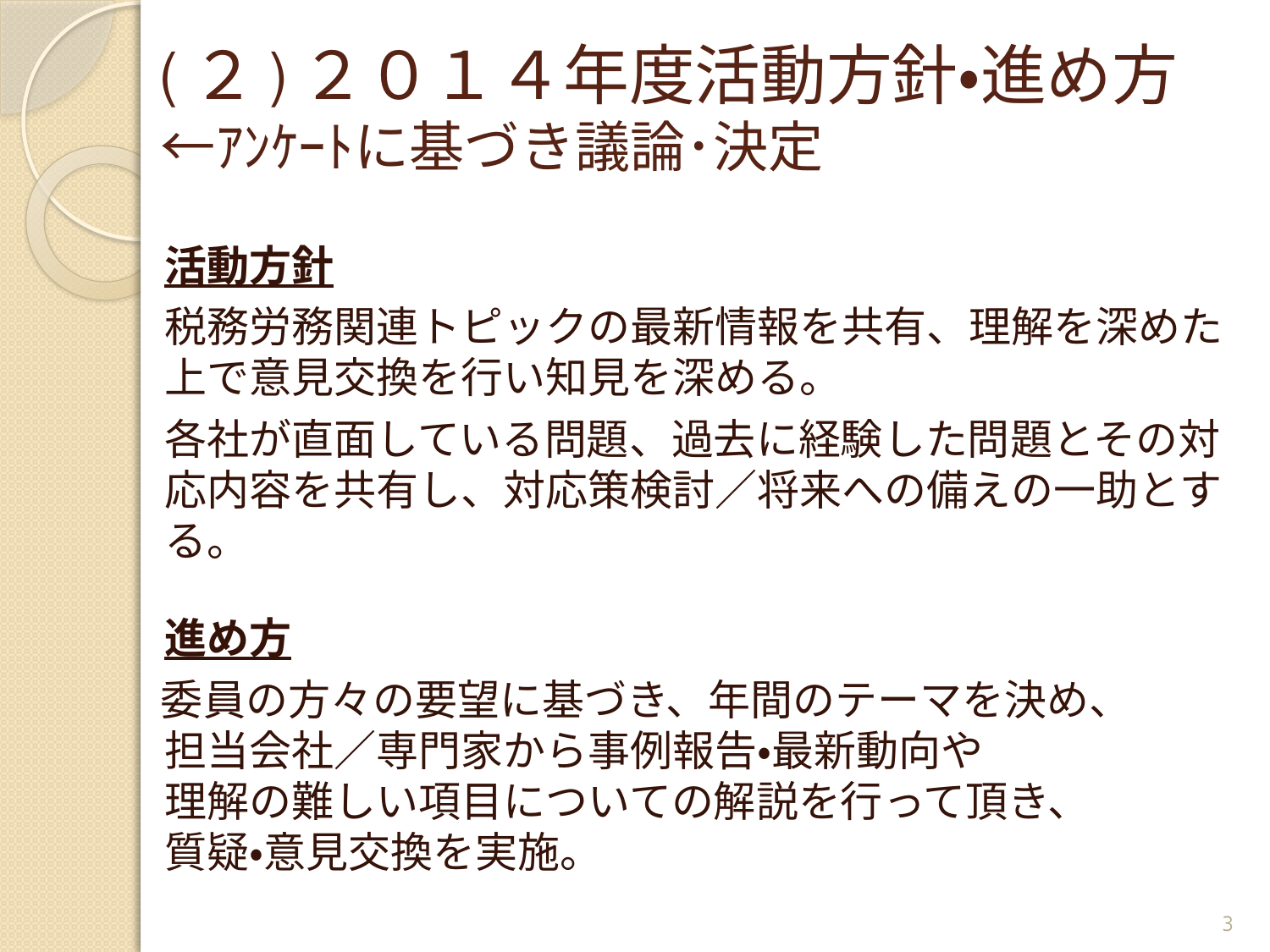

# (２)２０１４年度活動方針・進め方 ←ｱﾝｹｰﾄに基づき議論･決定
活動方針
税務労務関連トピックの最新情報を共有、理解を深めた上で意見交換を行い知見を深める。
各社が直面している問題、過去に経験した問題とその対応内容を共有し、対応策検討／将来への備えの一助とする。

進め方
委員の方々の要望に基づき、年間のテーマを決め、
担当会社／専門家から事例報告・最新動向や
理解の難しい項目についての解説を行って頂き、
質疑・意見交換を実施。
3